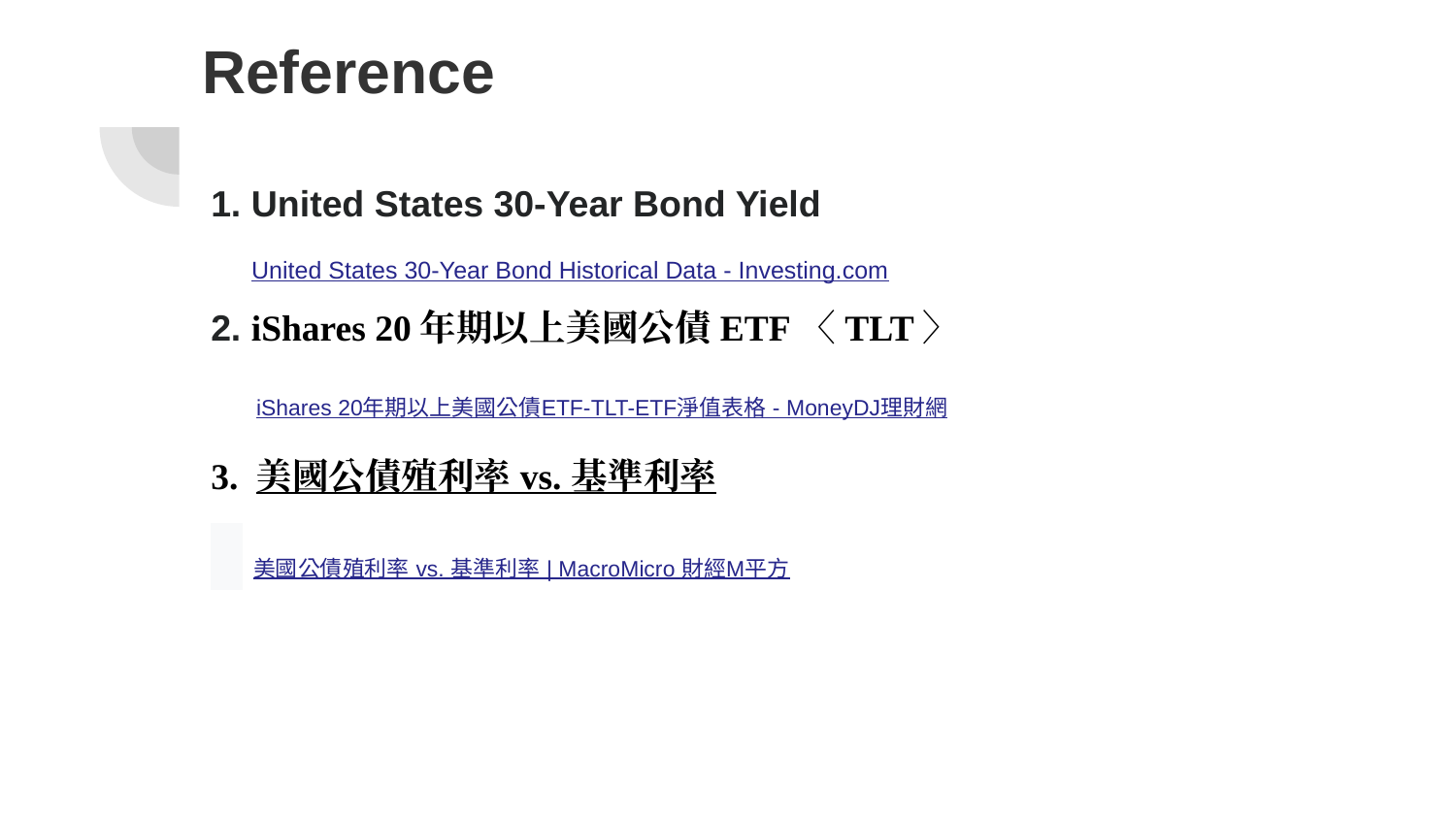

# Reference

1. United States 30-Year Bond Yield
    United States 30-Year Bond Historical Data - Investing.com
2. iShares 20年期以上美國公債ETF〈TLT〉
    iShares 20年期以上美國公債ETF-TLT-ETF淨值表格 - MoneyDJ理財網
3. 美國公債殖利率 vs. 基準利率
   美國公債殖利率 vs. 基準利率 | MacroMicro 財經M平方